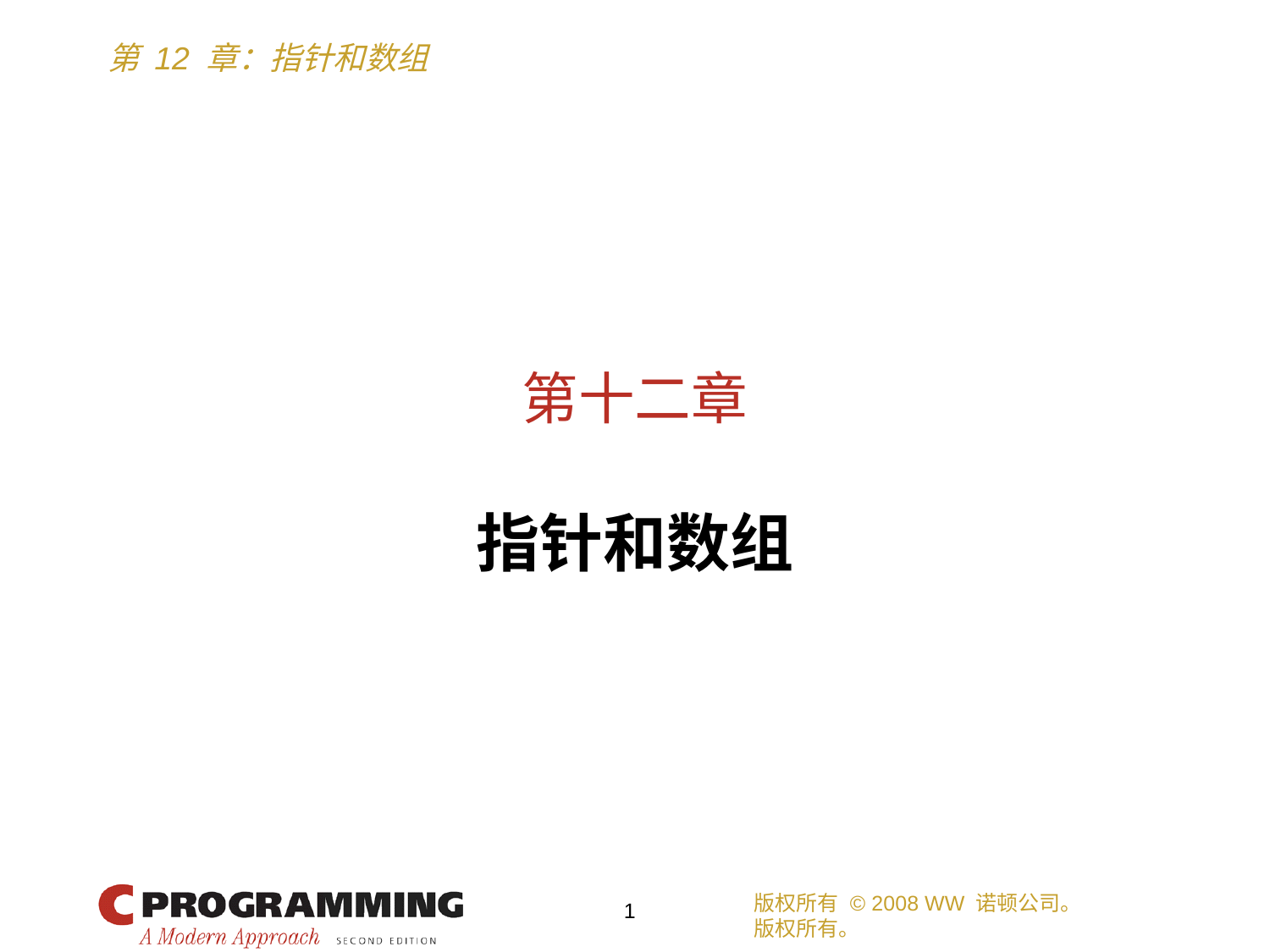

# 第十二章
指针和数组
版权所有 © 2008 WW 诺顿公司。
版权所有。
1